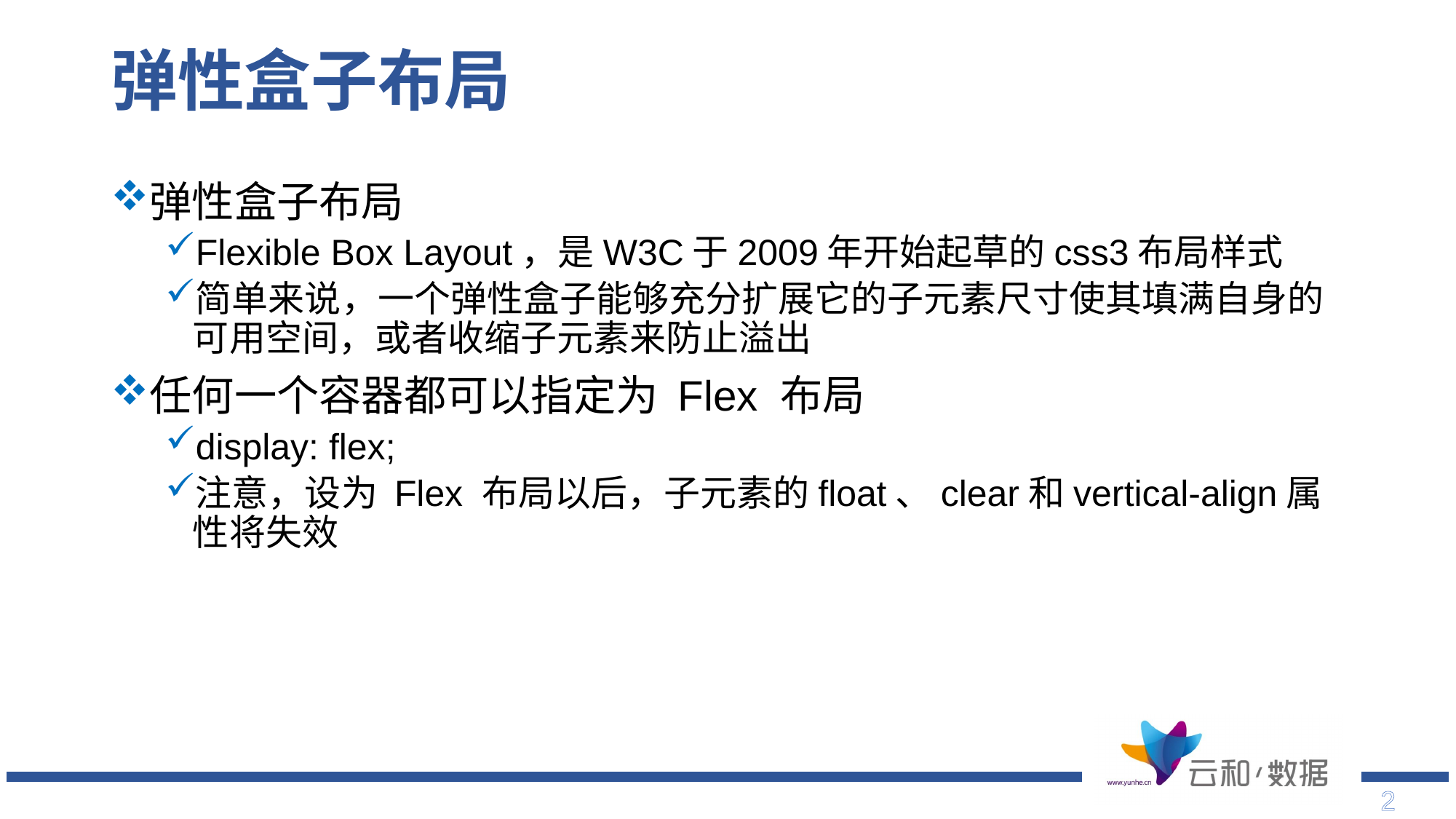

# 弹性盒子布局
弹性盒子布局
Flexible Box Layout，是W3C于2009年开始起草的css3布局样式
简单来说，一个弹性盒子能够充分扩展它的子元素尺寸使其填满自身的可用空间，或者收缩子元素来防止溢出
任何一个容器都可以指定为 Flex 布局
display: flex;
注意，设为 Flex 布局以后，子元素的float、clear和vertical-align属性将失效